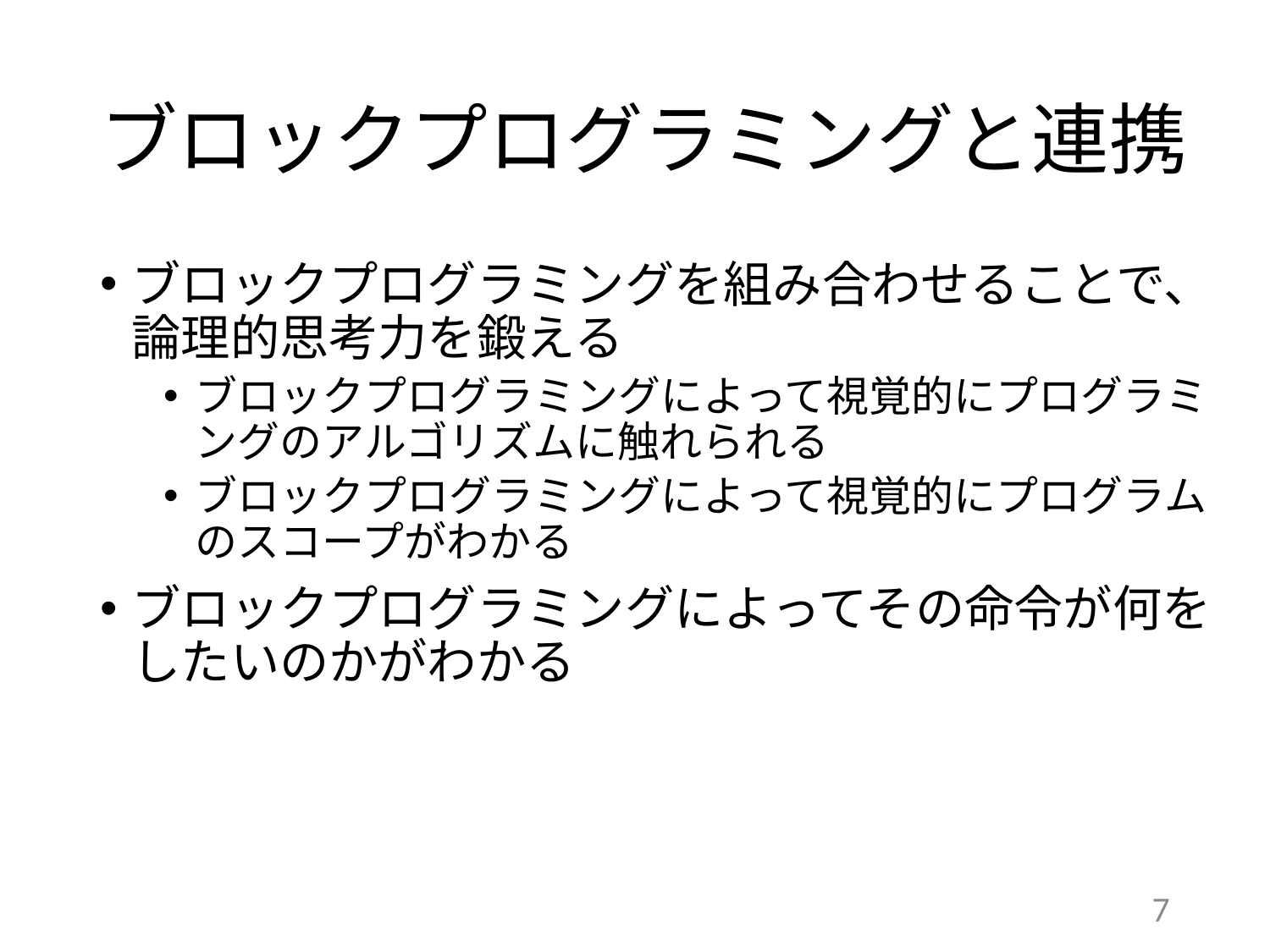

# ブロックプログラミングと連携
ブロックプログラミングを組み合わせることで、論理的思考力を鍛える
ブロックプログラミングによって視覚的にプログラミングのアルゴリズムに触れられる
ブロックプログラミングによって視覚的にプログラムのスコープがわかる
ブロックプログラミングによってその命令が何をしたいのかがわかる

7